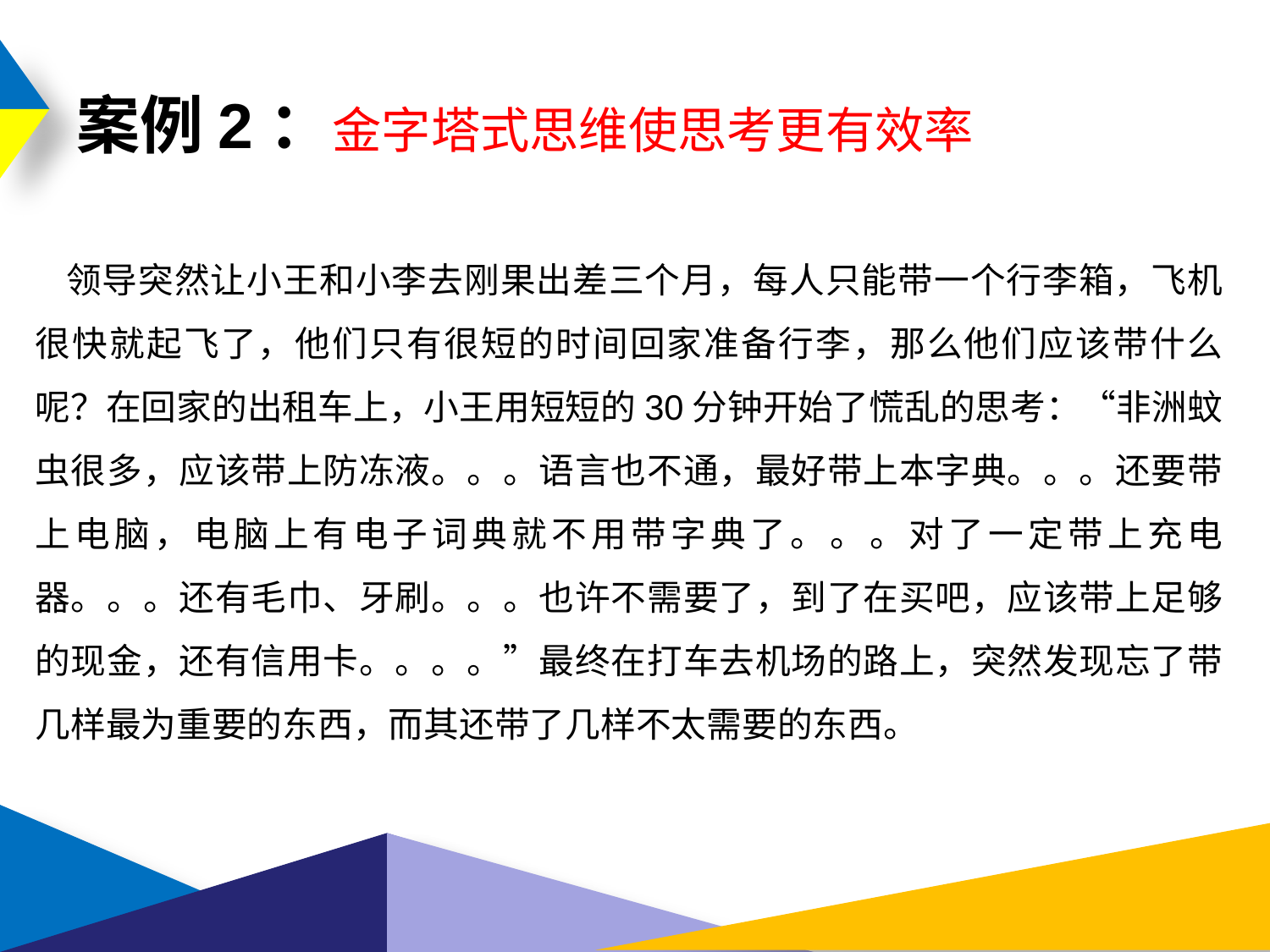

# 案例2：金字塔式思维使思考更有效率

        领导突然让小王和小李去刚果出差三个月，每人只能带一个行李箱，飞机很快就起飞了，他们只有很短的时间回家准备行李，那么他们应该带什么呢？在回家的出租车上，小王用短短的30分钟开始了慌乱的思考：“非洲蚊虫很多，应该带上防冻液。。。语言也不通，最好带上本字典。。。还要带上电脑，电脑上有电子词典就不用带字典了。。。对了一定带上充电器。。。还有毛巾、牙刷。。。也许不需要了，到了在买吧，应该带上足够的现金，还有信用卡。。。。”最终在打车去机场的路上，突然发现忘了带几样最为重要的东西，而其还带了几样不太需要的东西。